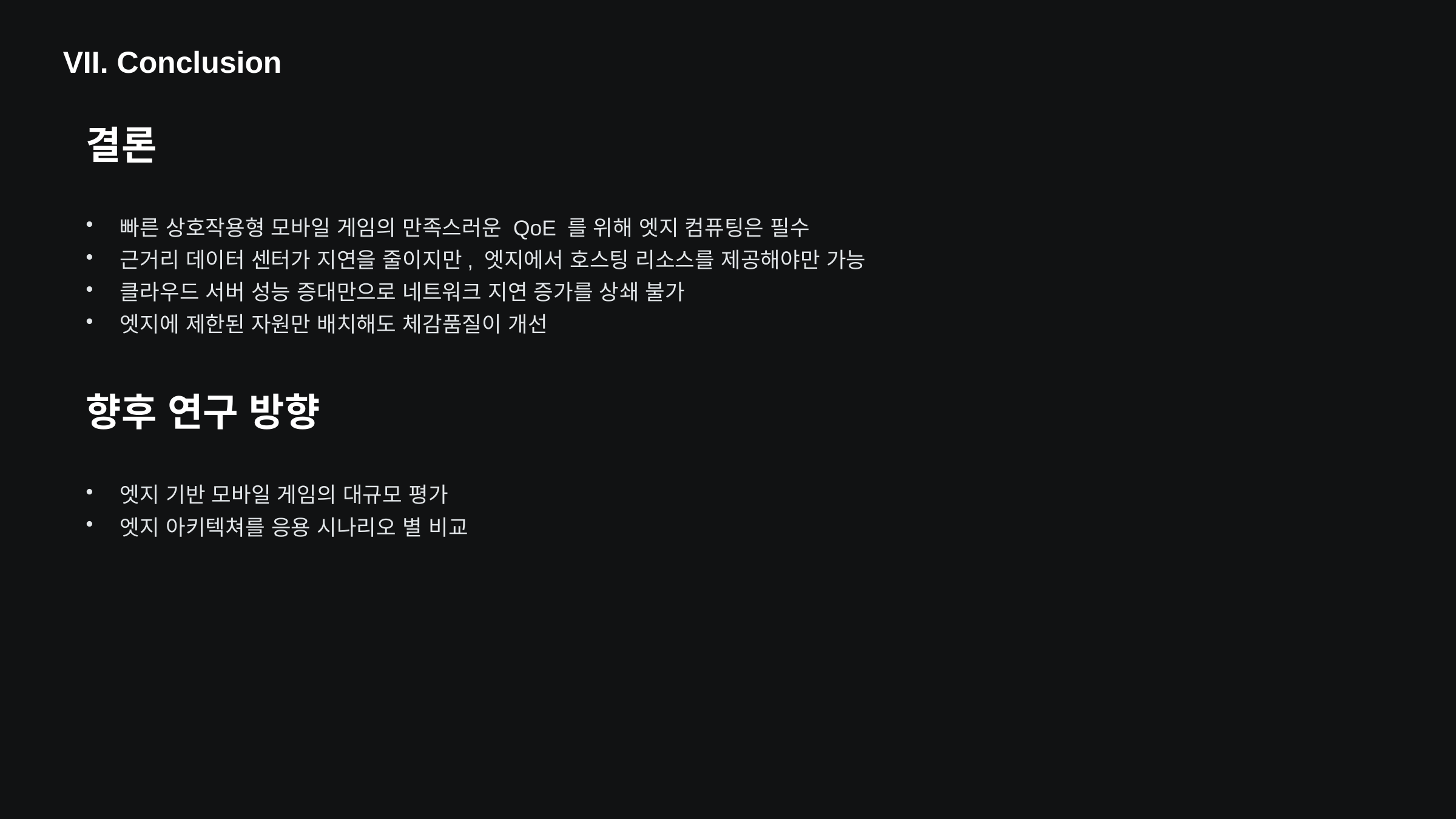

VII. Conclusion
결론
빠른 상호작용형 모바일 게임의 만족스러운 QoE 를 위해 엣지 컴퓨팅은 필수
근거리 데이터 센터가 지연을 줄이지만, 엣지에서 호스팅 리소스를 제공해야만 가능
클라우드 서버 성능 증대만으로 네트워크 지연 증가를 상쇄 불가
엣지에 제한된 자원만 배치해도 체감품질이 개선
향후 연구 방향
엣지 기반 모바일 게임의 대규모 평가
엣지 아키텍쳐를 응용 시나리오 별 비교